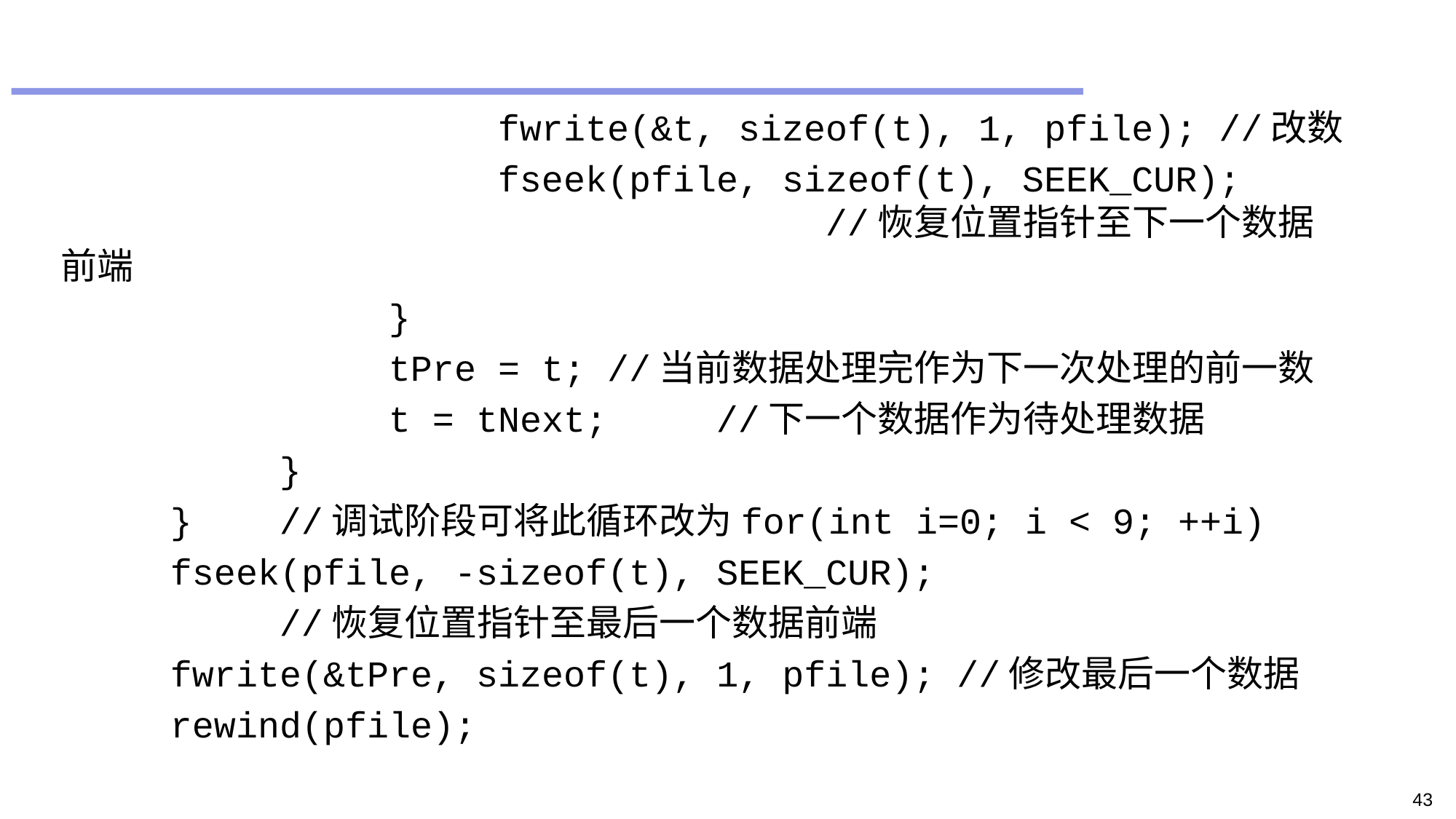

#
				fwrite(&t, sizeof(t), 1, pfile); //改数
				fseek(pfile, sizeof(t), SEEK_CUR); 							//恢复位置指针至下一个数据前端
			}
			tPre = t; //当前数据处理完作为下一次处理的前一数
			t = tNext;	//下一个数据作为待处理数据
		}
	}	//调试阶段可将此循环改为for(int i=0; i < 9; ++i)
	fseek(pfile, -sizeof(t), SEEK_CUR);
		//恢复位置指针至最后一个数据前端
	fwrite(&tPre, sizeof(t), 1, pfile); //修改最后一个数据
	rewind(pfile);

43